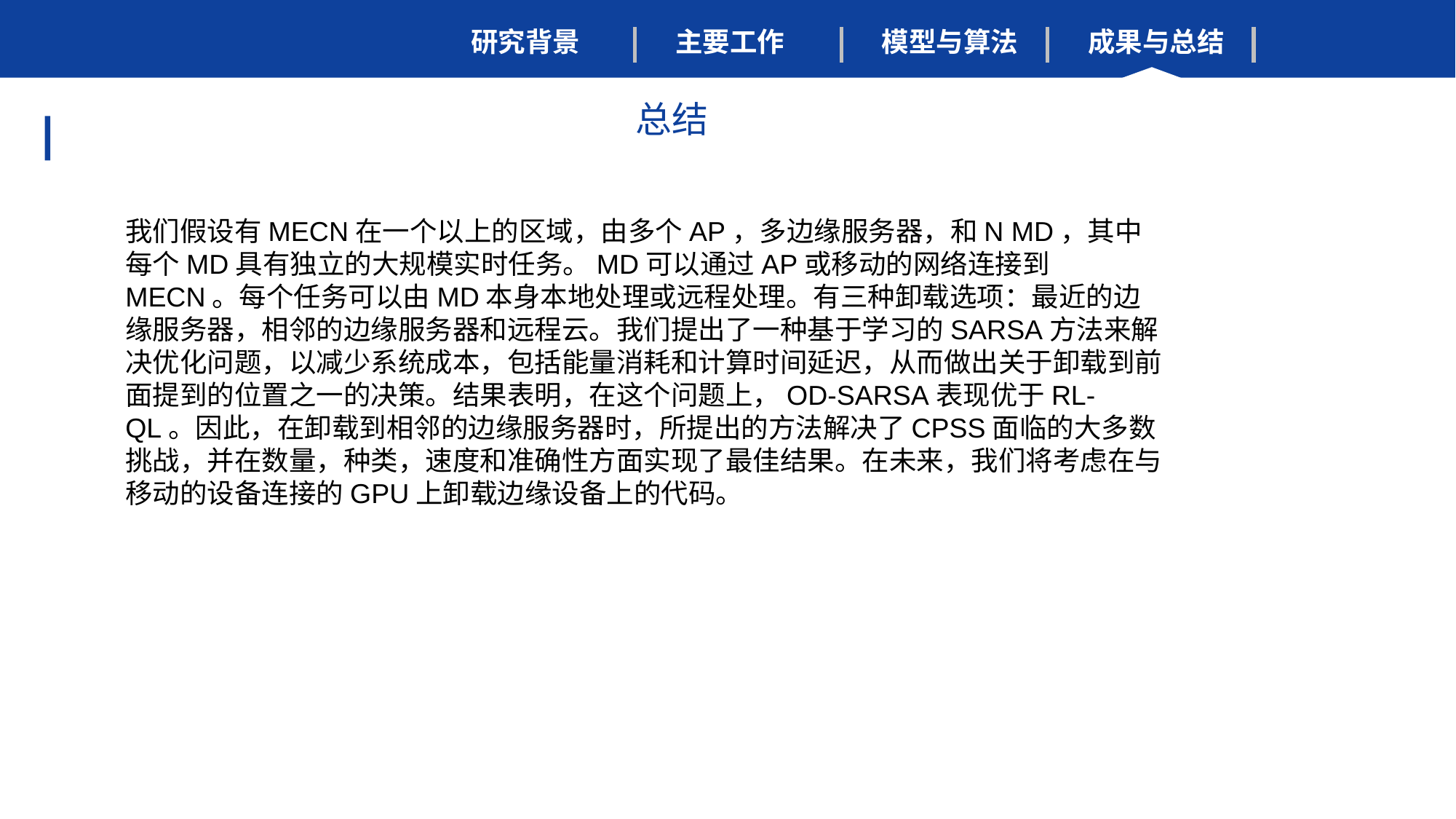

研究背景
主要工作
模型与算法
成果与总结

总结

我们假设有MECN在一个以上的区域，由多个AP，多边缘服务器，和N MD，其中每个MD具有独立的大规模实时任务。MD可以通过AP或移动的网络连接到MECN。每个任务可以由MD本身本地处理或远程处理。有三种卸载选项：最近的边缘服务器，相邻的边缘服务器和远程云。我们提出了一种基于学习的SARSA方法来解决优化问题，以减少系统成本，包括能量消耗和计算时间延迟，从而做出关于卸载到前面提到的位置之一的决策。结果表明，在这个问题上，OD-SARSA表现优于RL-QL。因此，在卸载到相邻的边缘服务器时，所提出的方法解决了CPSS面临的大多数挑战，并在数量，种类，速度和准确性方面实现了最佳结果。在未来，我们将考虑在与移动的设备连接的GPU上卸载边缘设备上的代码。